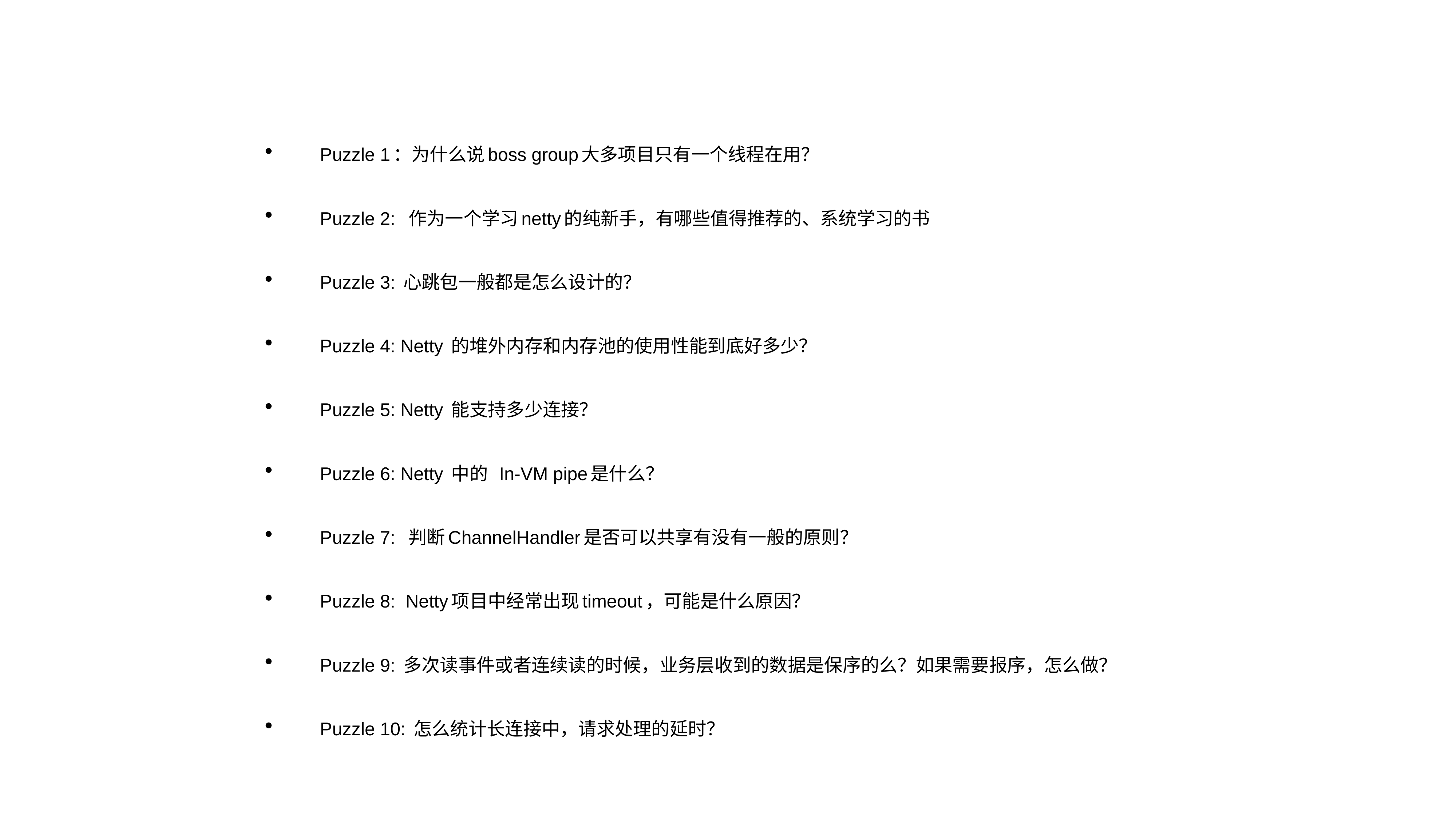

#
Puzzle 1：为什么说boss group大多项目只有一个线程在用？
Puzzle 2:  作为一个学习netty的纯新手，有哪些值得推荐的、系统学习的书
Puzzle 3: 心跳包一般都是怎么设计的？
Puzzle 4: Netty 的堆外内存和内存池的使用性能到底好多少？
Puzzle 5: Netty 能支持多少连接？
Puzzle 6: Netty 中的  In-VM pipe是什么？
Puzzle 7:  判断ChannelHandler是否可以共享有没有一般的原则？
Puzzle 8:  Netty项目中经常出现timeout，可能是什么原因？
Puzzle 9: 多次读事件或者连续读的时候，业务层收到的数据是保序的么？如果需要报序，怎么做？
Puzzle 10: 怎么统计长连接中，请求处理的延时？